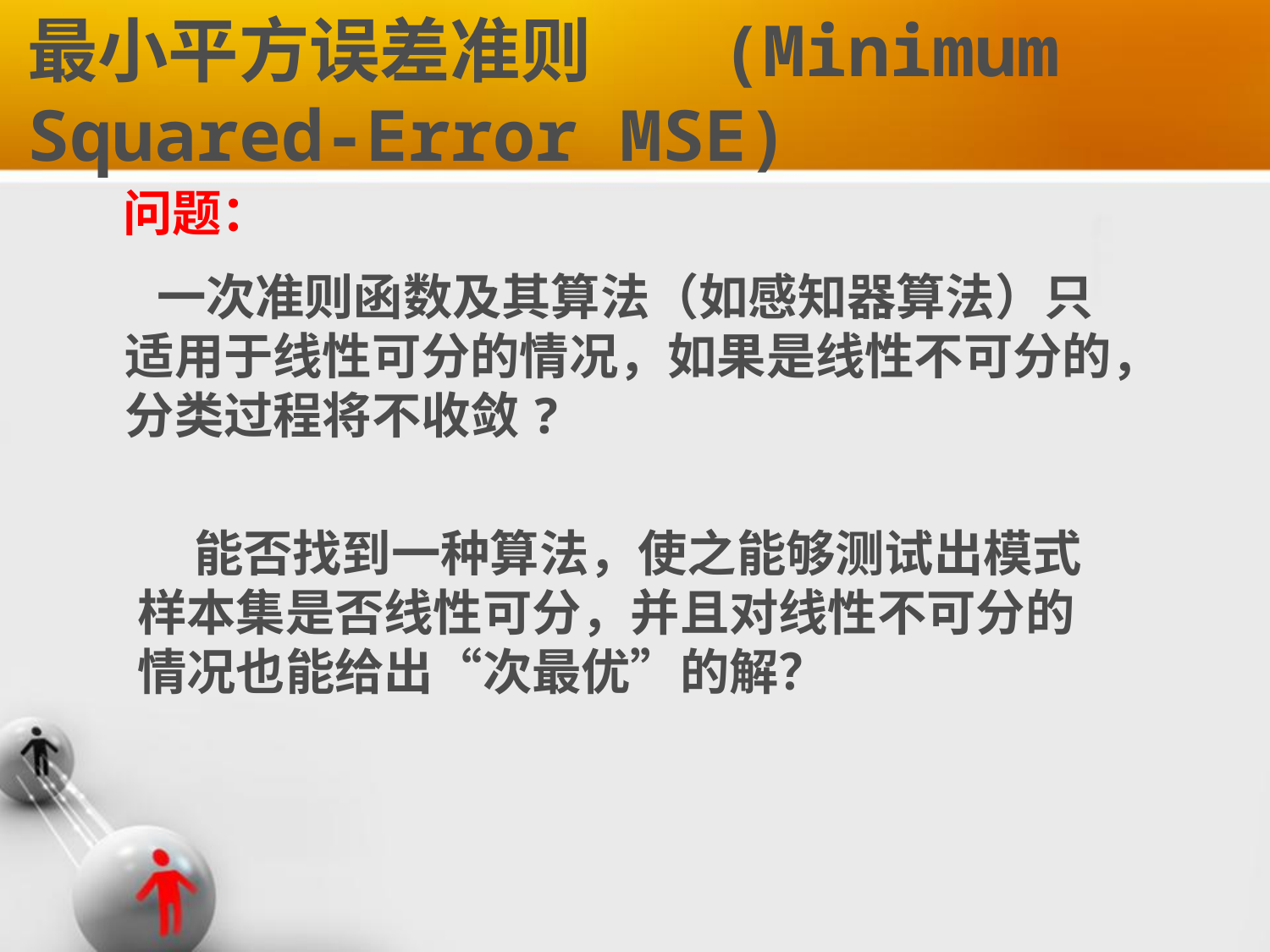

最小平方误差准则       (Minimum Squared-Error MSE)
   问题：
      一次准则函数及其算法（如感知器算法）只适用于线性可分的情况，如果是线性不可分的，分类过程将不收敛?
    能否找到一种算法，使之能够测试出模式样本集是否线性可分，并且对线性不可分的情况也能给出“次最优”的解？